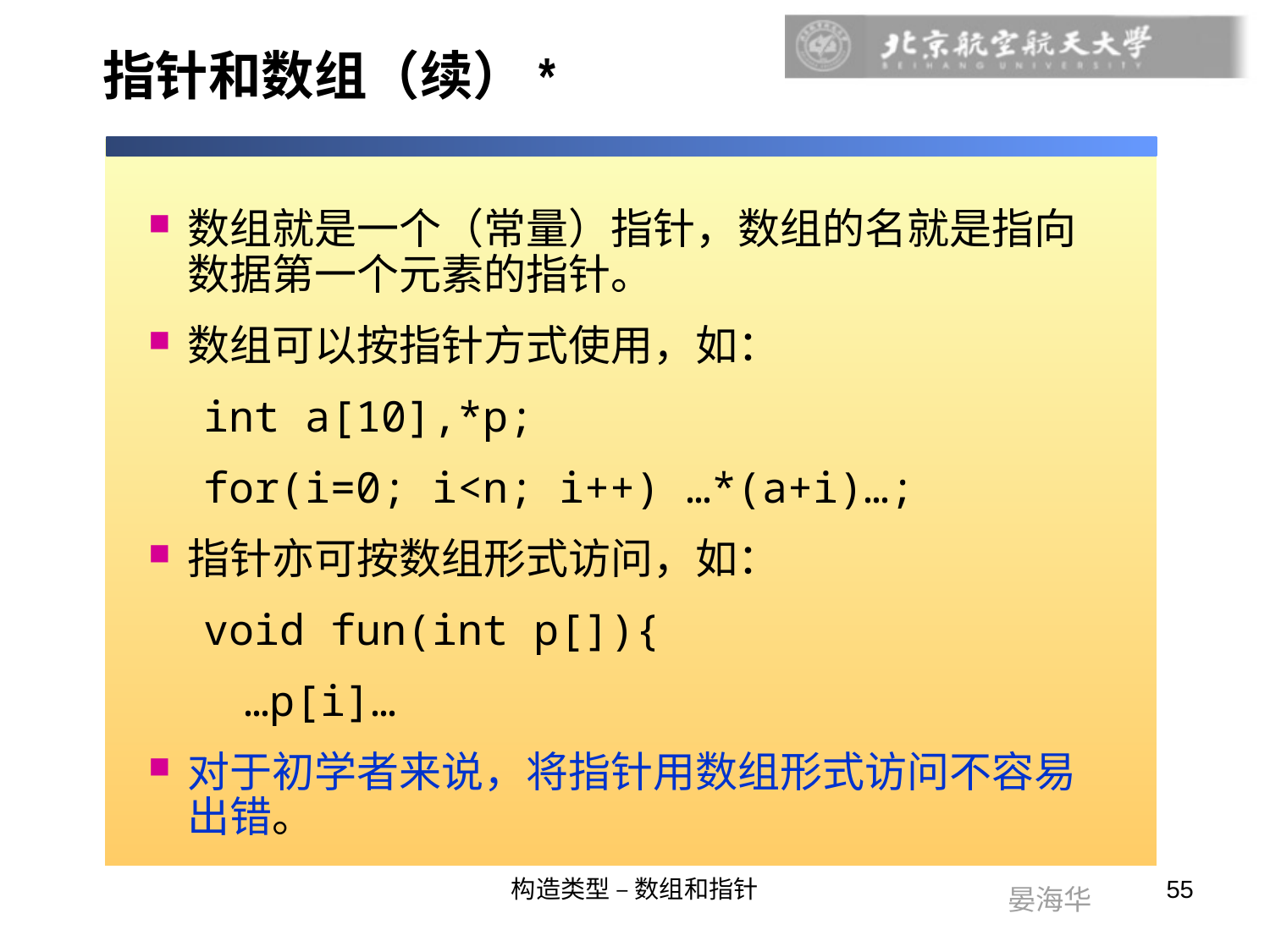

# 指针和数组（续）*
数组就是一个（常量）指针，数组的名就是指向数据第一个元素的指针。
数组可以按指针方式使用，如：
int a[10],*p;
for(i=0; i<n; i++) …*(a+i)…;
指针亦可按数组形式访问，如：
void fun(int p[]){
	…p[i]…
对于初学者来说，将指针用数组形式访问不容易出错。
构造类型 – 数组和指针
55